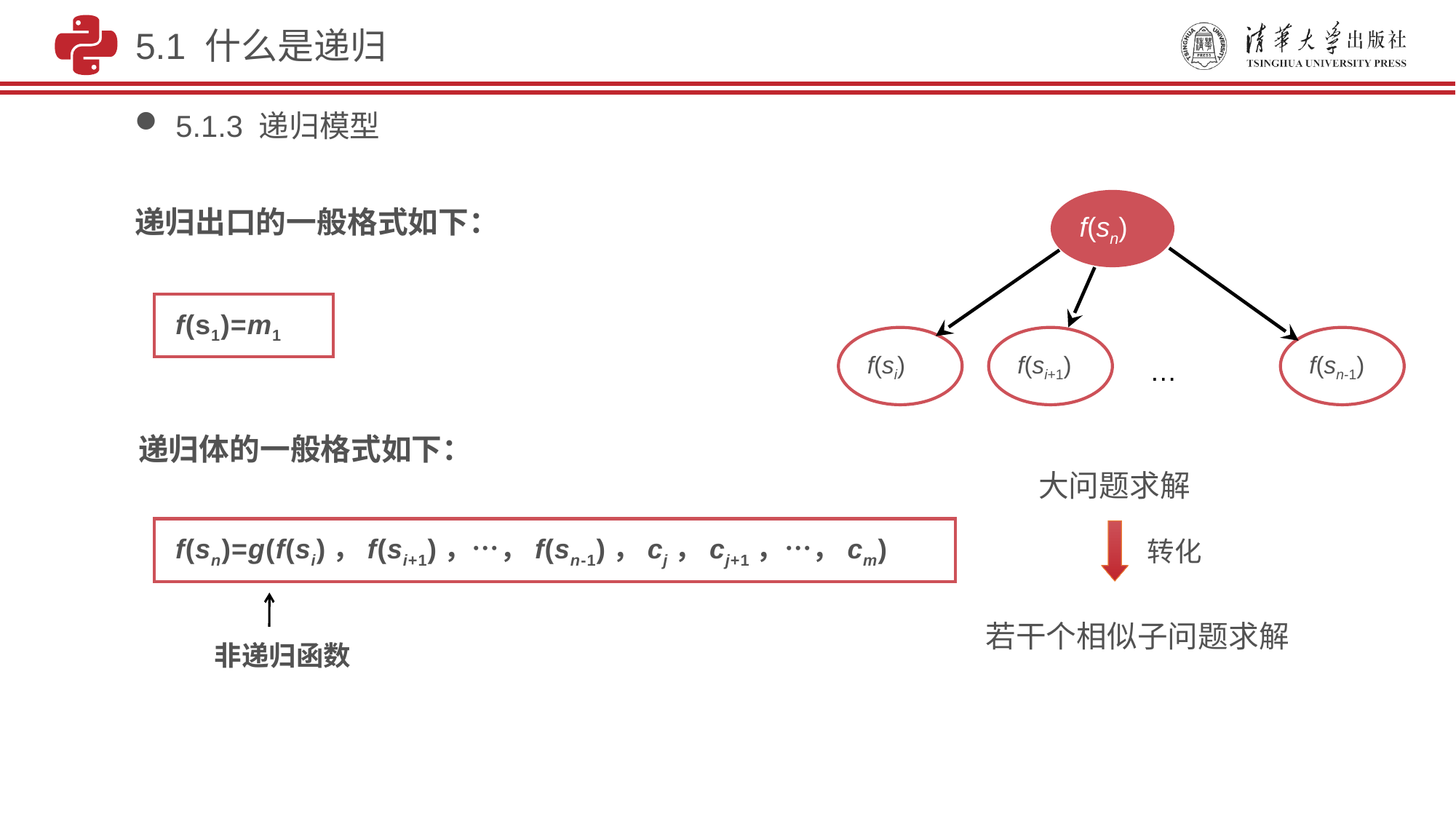

5.1 什么是递归
5.1.3 递归模型
f(sn)

f(si)
f(si+1)
f(sn-1)
…
大问题求解

转化
若干个相似子问题求解
递归出口的一般格式如下：
f(s1)=m1
递归体的一般格式如下：
f(sn)=g(f(si)，f(si+1)，…，f(sn-1)，cj，cj+1，…，cm)
非递归函数